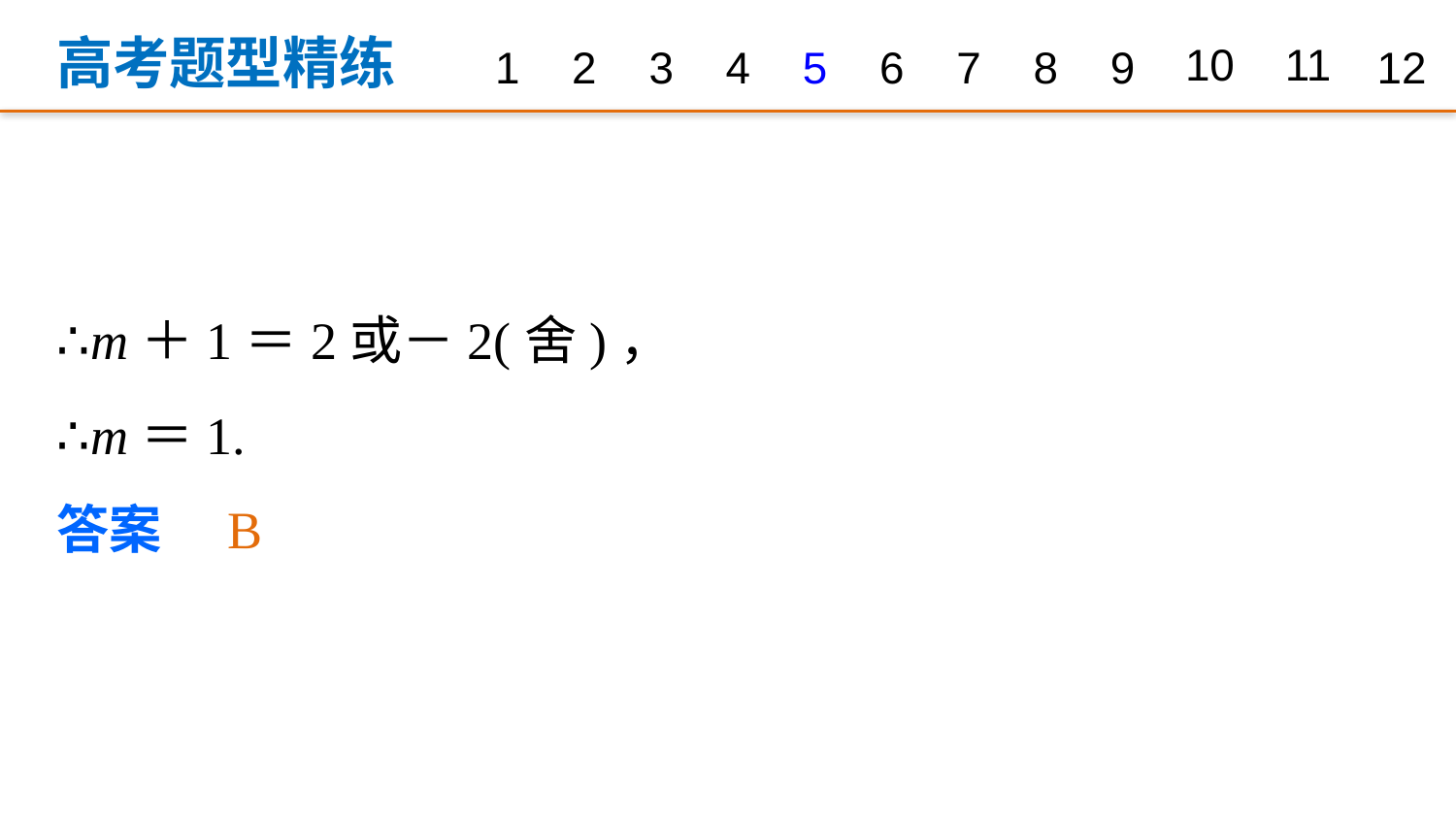

高考题型精练
1
2
3
4
5
6
7
8
9
10
11
12
∴m＋1＝2或－2(舍)，
∴m＝1.
答案　B